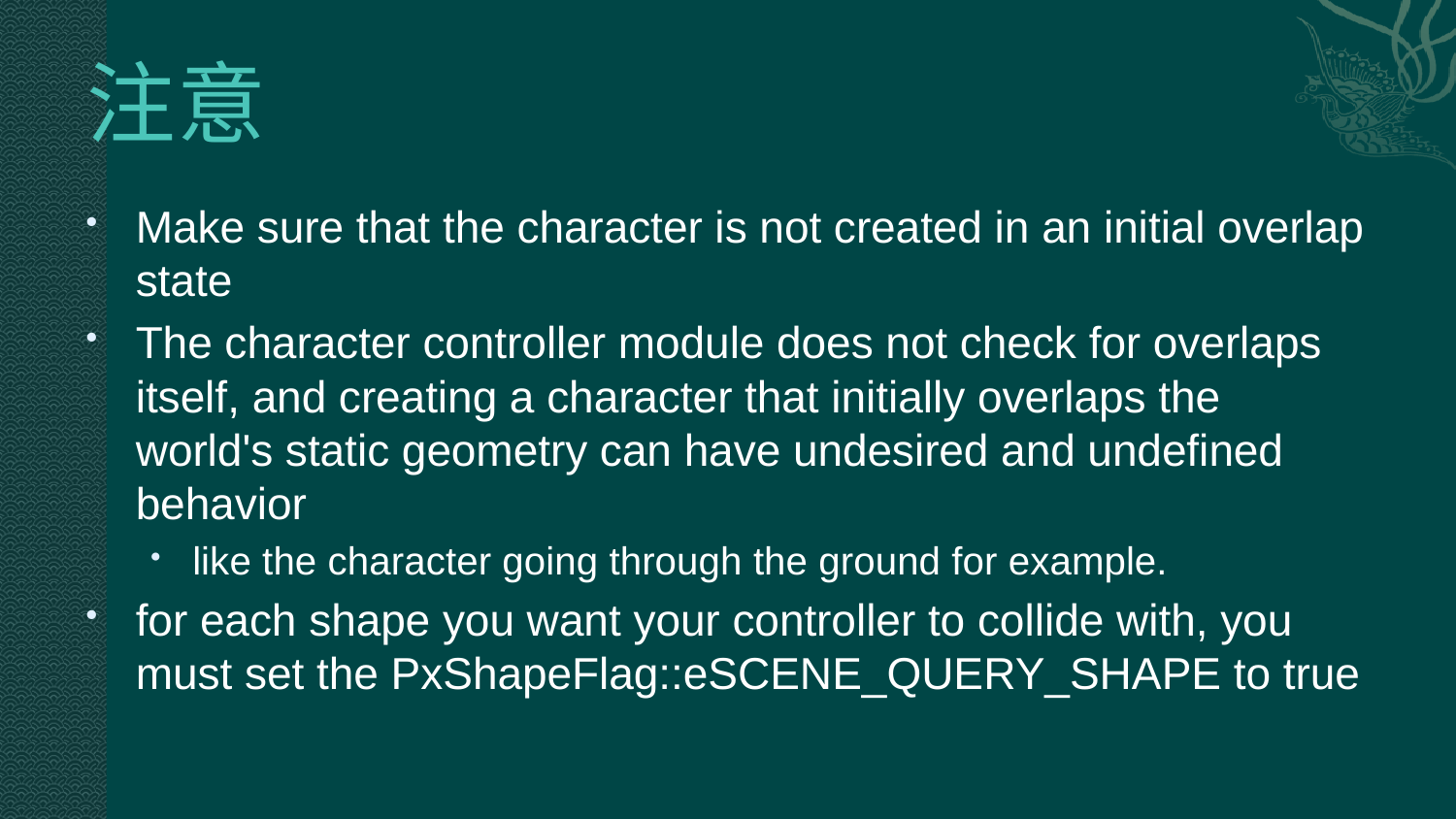

# 注意
Make sure that the character is not created in an initial overlap state
The character controller module does not check for overlaps itself, and creating a character that initially overlaps the world's static geometry can have undesired and undefined behavior
like the character going through the ground for example.
for each shape you want your controller to collide with, you must set the PxShapeFlag::eSCENE_QUERY_SHAPE to true